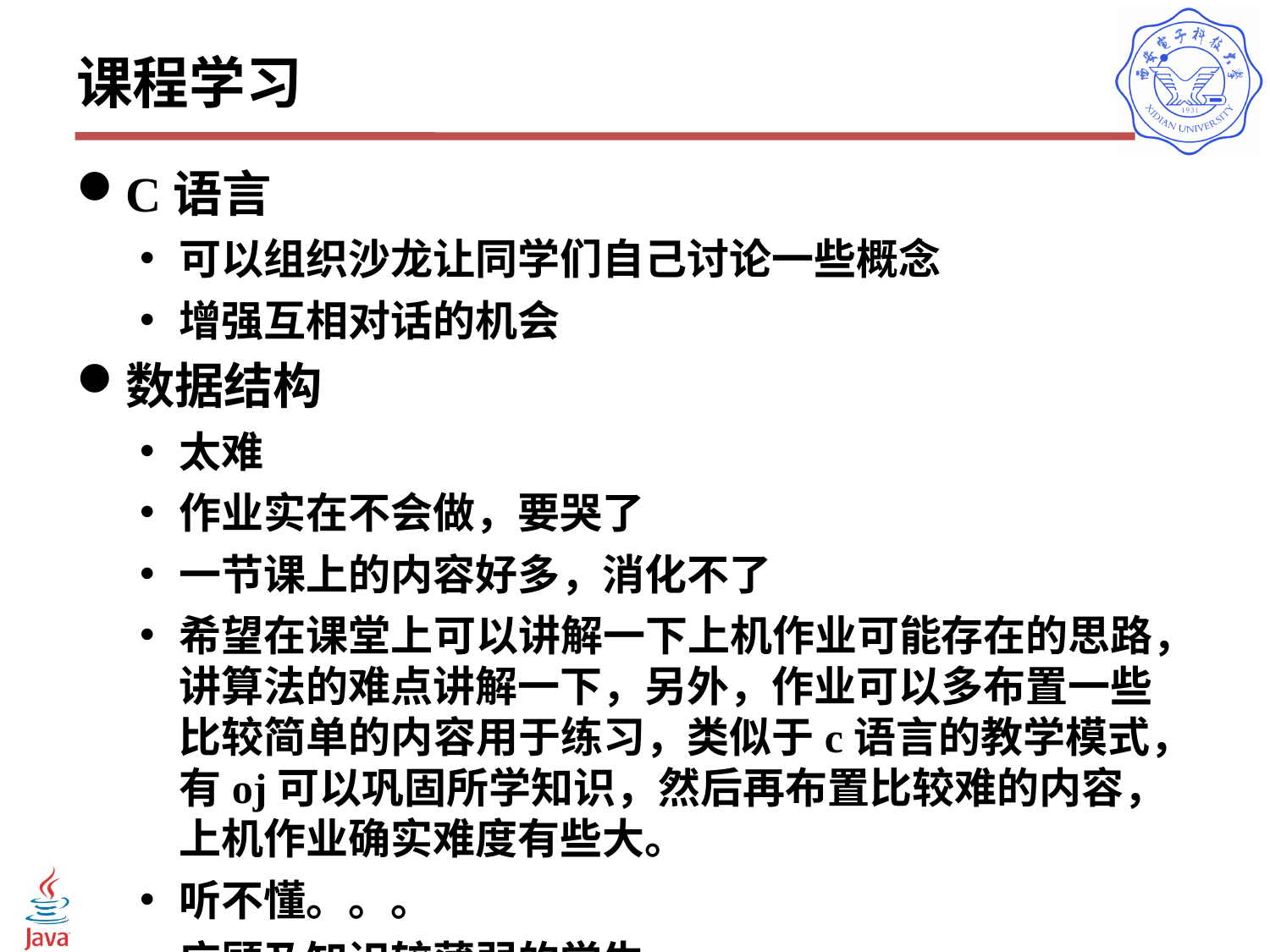

# 课程学习
C语言
可以组织沙龙让同学们自己讨论一些概念
增强互相对话的机会
数据结构
太难
作业实在不会做，要哭了
一节课上的内容好多，消化不了
希望在课堂上可以讲解一下上机作业可能存在的思路，讲算法的难点讲解一下，另外，作业可以多布置一些比较简单的内容用于练习，类似于c语言的教学模式，有oj可以巩固所学知识，然后再布置比较难的内容，上机作业确实难度有些大。
听不懂。。。
应顾及知识较薄弱的学生
数据结构
数据结构
作业更能和课上知识结合